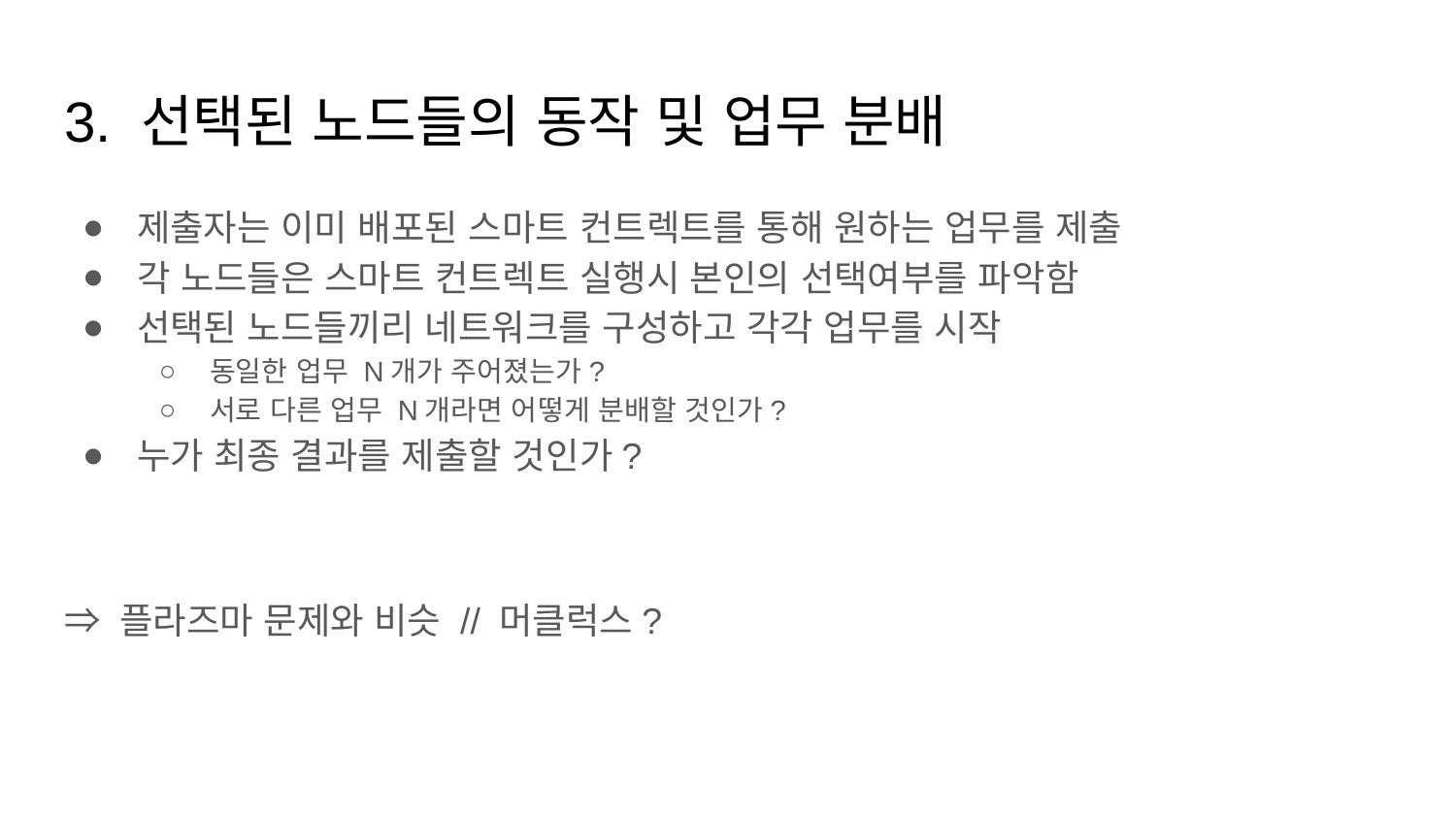

# 3. 선택된 노드들의 동작 및 업무 분배
제출자는 이미 배포된 스마트 컨트렉트를 통해 원하는 업무를 제출
각 노드들은 스마트 컨트렉트 실행시 본인의 선택여부를 파악함
선택된 노드들끼리 네트워크를 구성하고 각각 업무를 시작
동일한 업무 N개가 주어졌는가?
서로 다른 업무 N개라면 어떻게 분배할 것인가?
누가 최종 결과를 제출할 것인가?

⇒ 플라즈마 문제와 비슷 // 머클럭스?